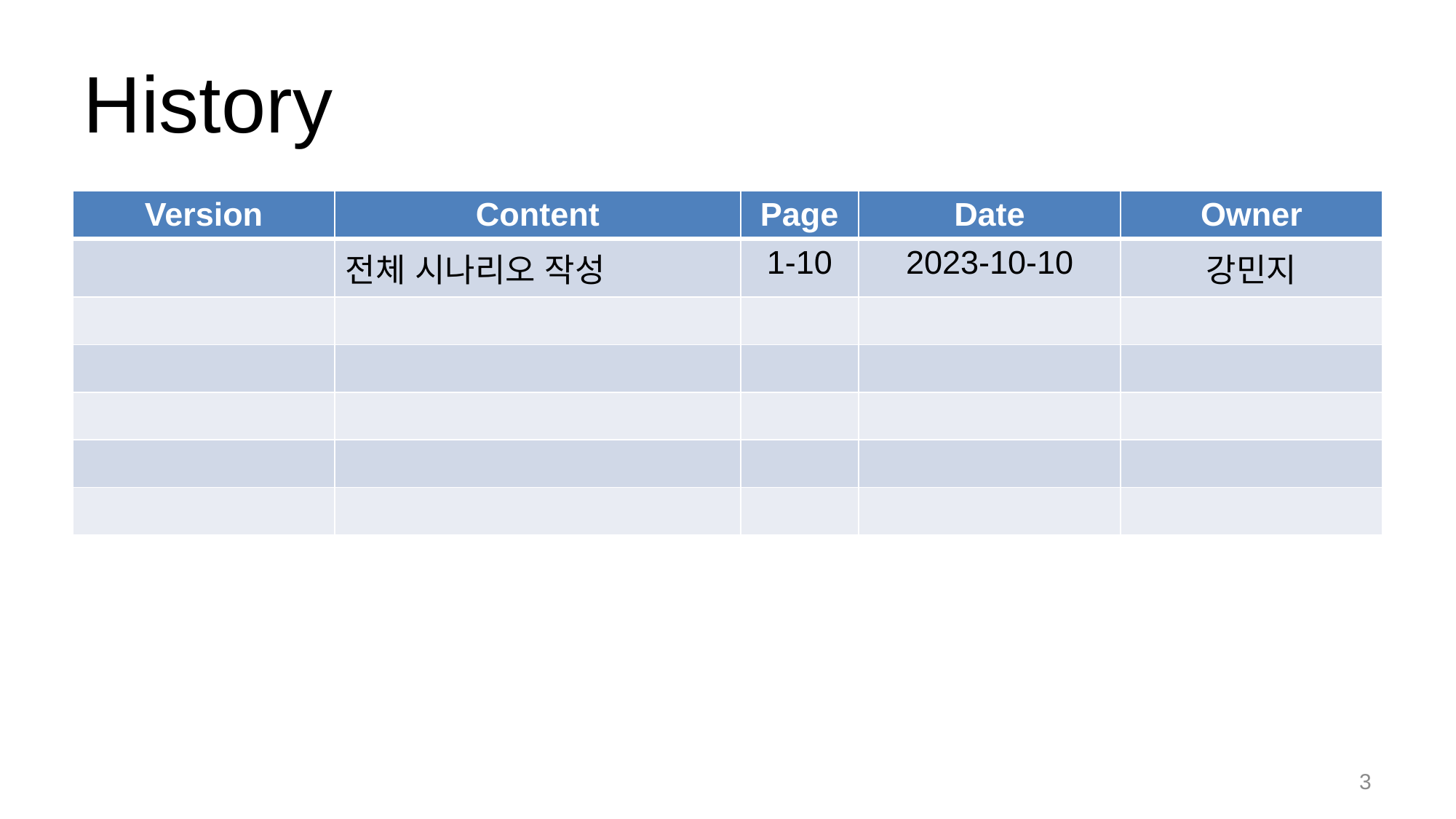

# History
| Version | Content | Page | Date | Owner |
| --- | --- | --- | --- | --- |
|  | 전체 시나리오 작성 | 1-10 | 2023-10-10 | 강민지 |
|  |  |  |  |  |
|  |  |  |  |  |
|  |  |  |  |  |
|  |  |  |  |  |
|  |  |  |  |  |
3